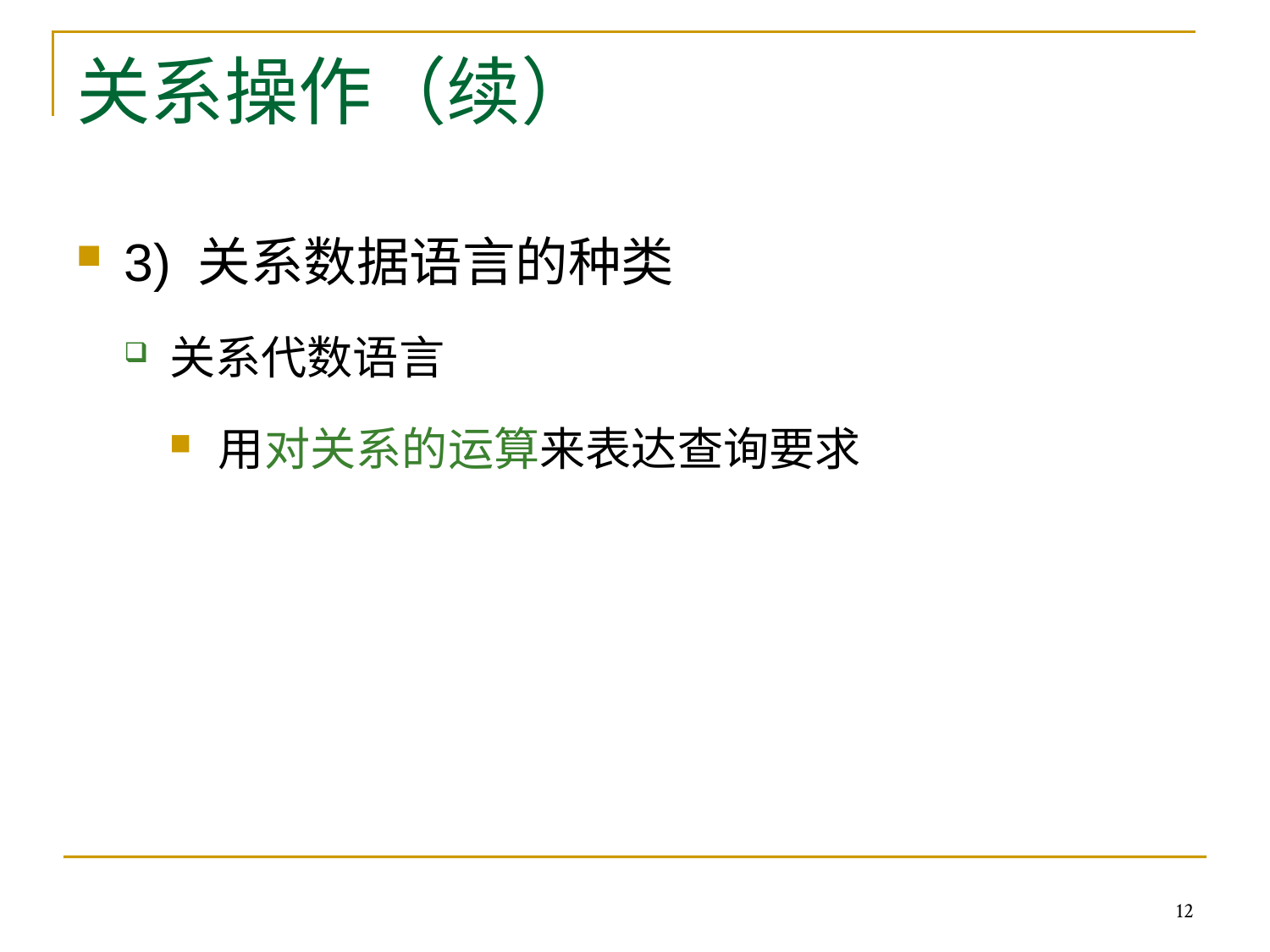

# 关系操作（续）
3) 关系数据语言的种类
关系代数语言
用对关系的运算来表达查询要求
12